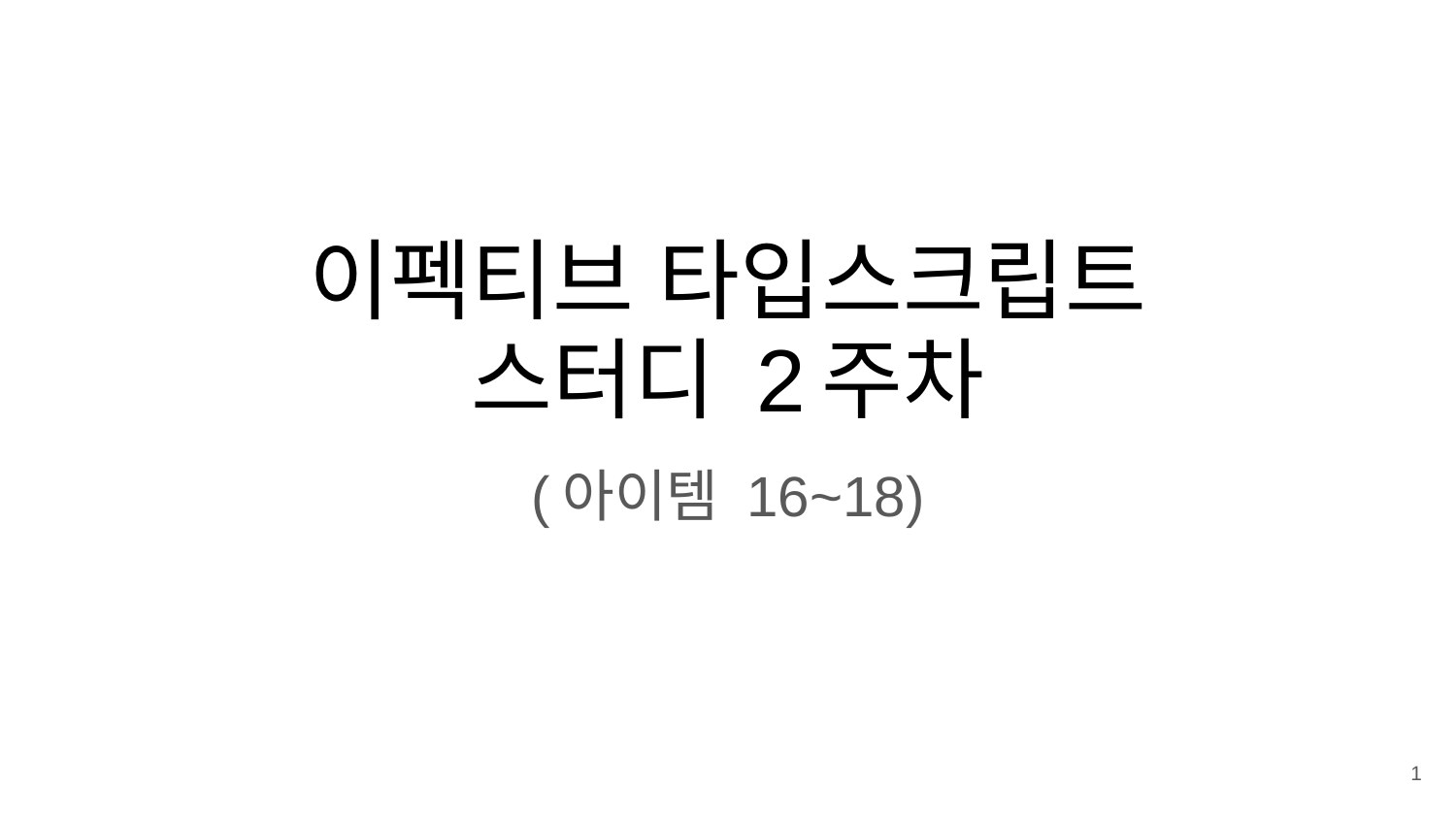

# 이펙티브 타입스크립트
스터디 2주차
(아이템 16~18)
1